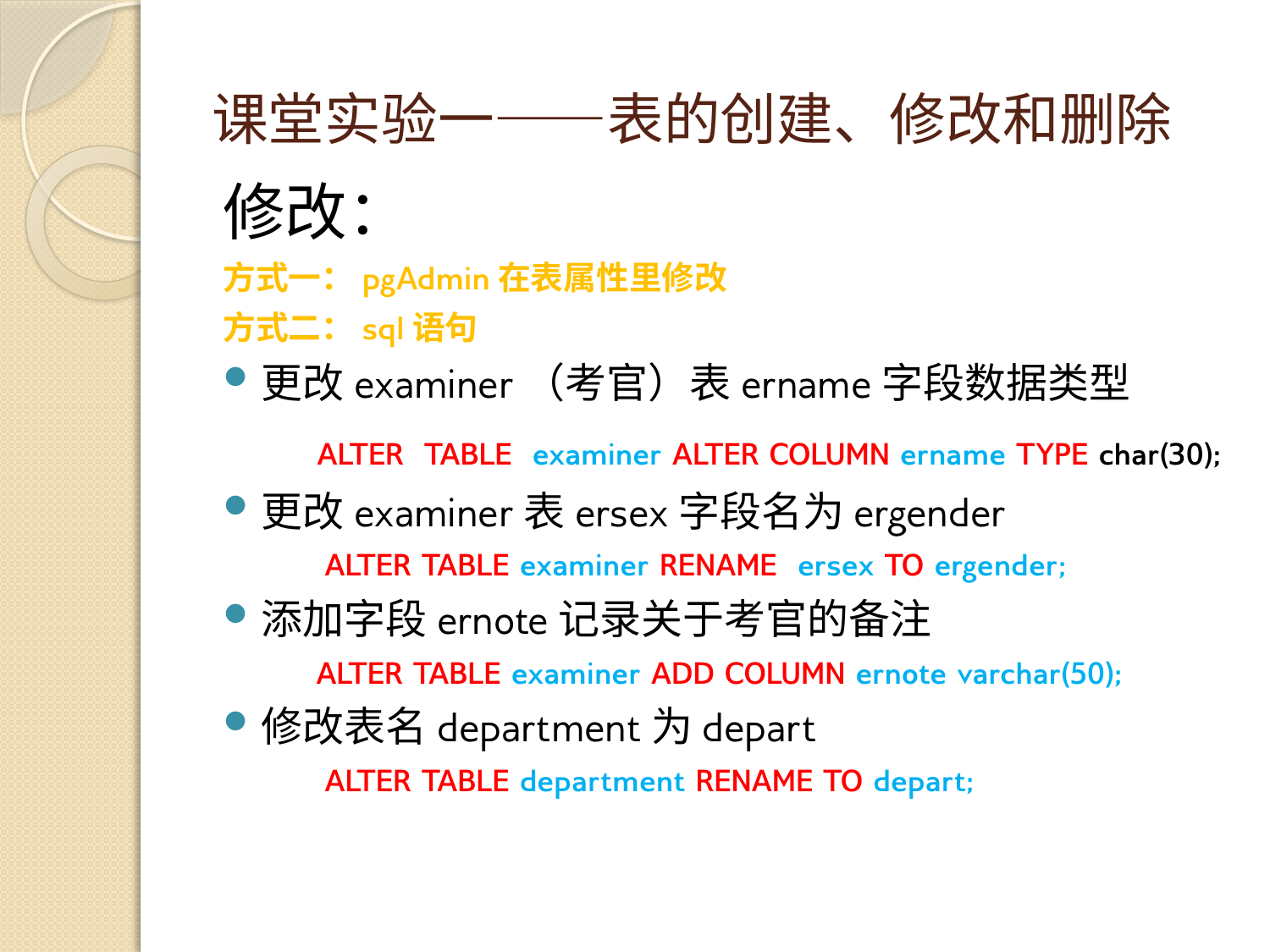

# 课堂实验一——表的创建、修改和删除
修改：
方式一：pgAdmin在表属性里修改
方式二：sql语句
更改examiner（考官）表ername字段数据类型
      ALTER  TABLE  examiner ALTER COLUMN ername TYPE char(30);
更改examiner表ersex字段名为ergender
          ALTER TABLE examiner RENAME  ersex TO ergender;
添加字段ernote记录关于考官的备注
          ALTER TABLE examiner ADD COLUMN ernote varchar(50);
修改表名department为depart
          ALTER TABLE department RENAME TO depart;